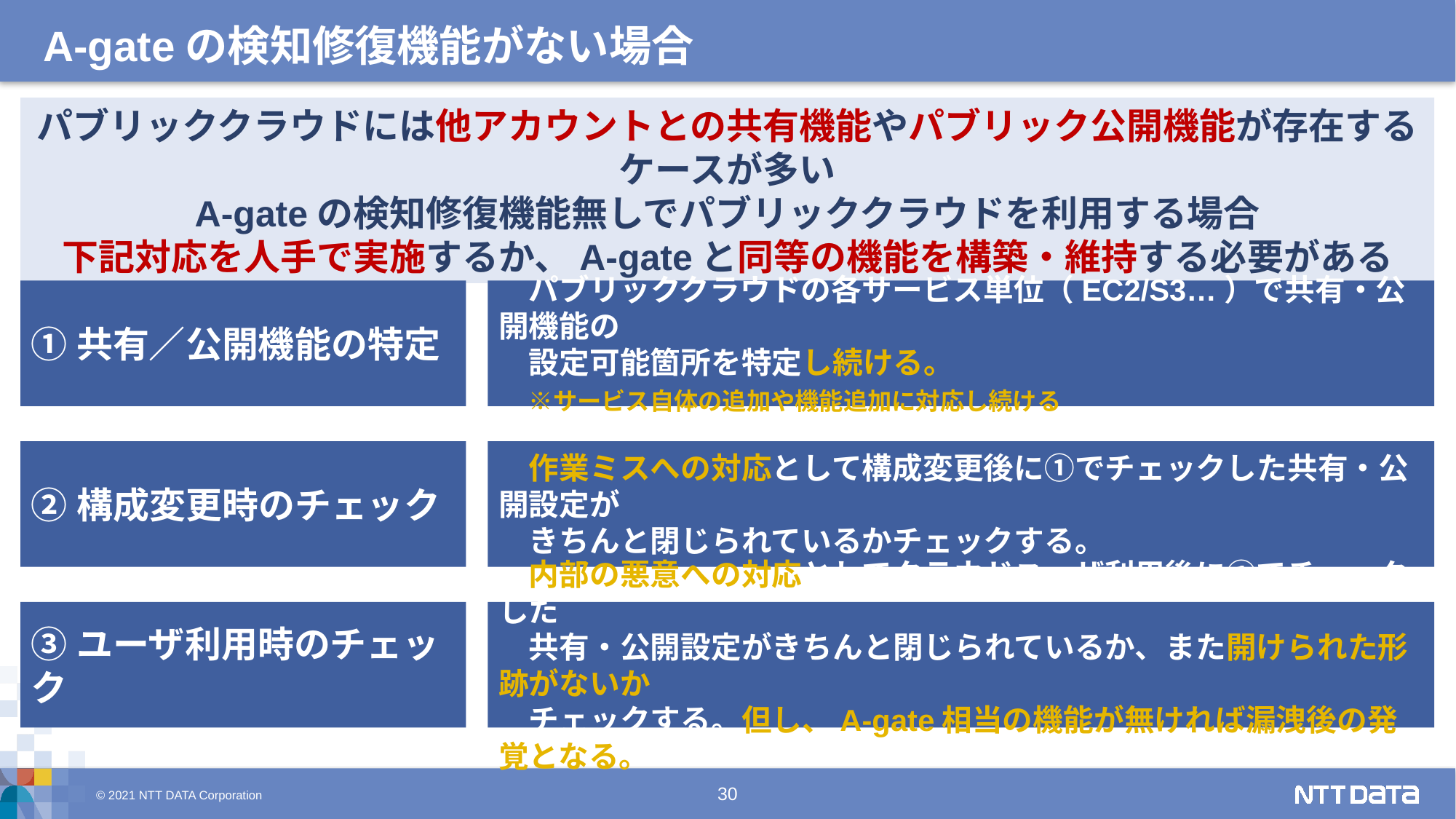

A-gateの検知修復機能がない場合
パブリッククラウドには他アカウントとの共有機能やパブリック公開機能が存在するケースが多い
A-gateの検知修復機能無しでパブリッククラウドを利用する場合
下記対応を人手で実施するか、A-gateと同等の機能を構築・維持する必要がある
①共有／公開機能の特定
　パブリッククラウドの各サービス単位（EC2/S3…）で共有・公開機能の
　設定可能箇所を特定し続ける。
　※サービス自体の追加や機能追加に対応し続ける
②構成変更時のチェック
　作業ミスへの対応として構成変更後に①でチェックした共有・公開設定が
　きちんと閉じられているかチェックする。
③ユーザ利用時のチェック
　内部の悪意への対応としてクラウドユーザ利用後に①でチェックした
　共有・公開設定がきちんと閉じられているか、また開けられた形跡がないか
　チェックする。但し、A-gate相当の機能が無ければ漏洩後の発覚となる。